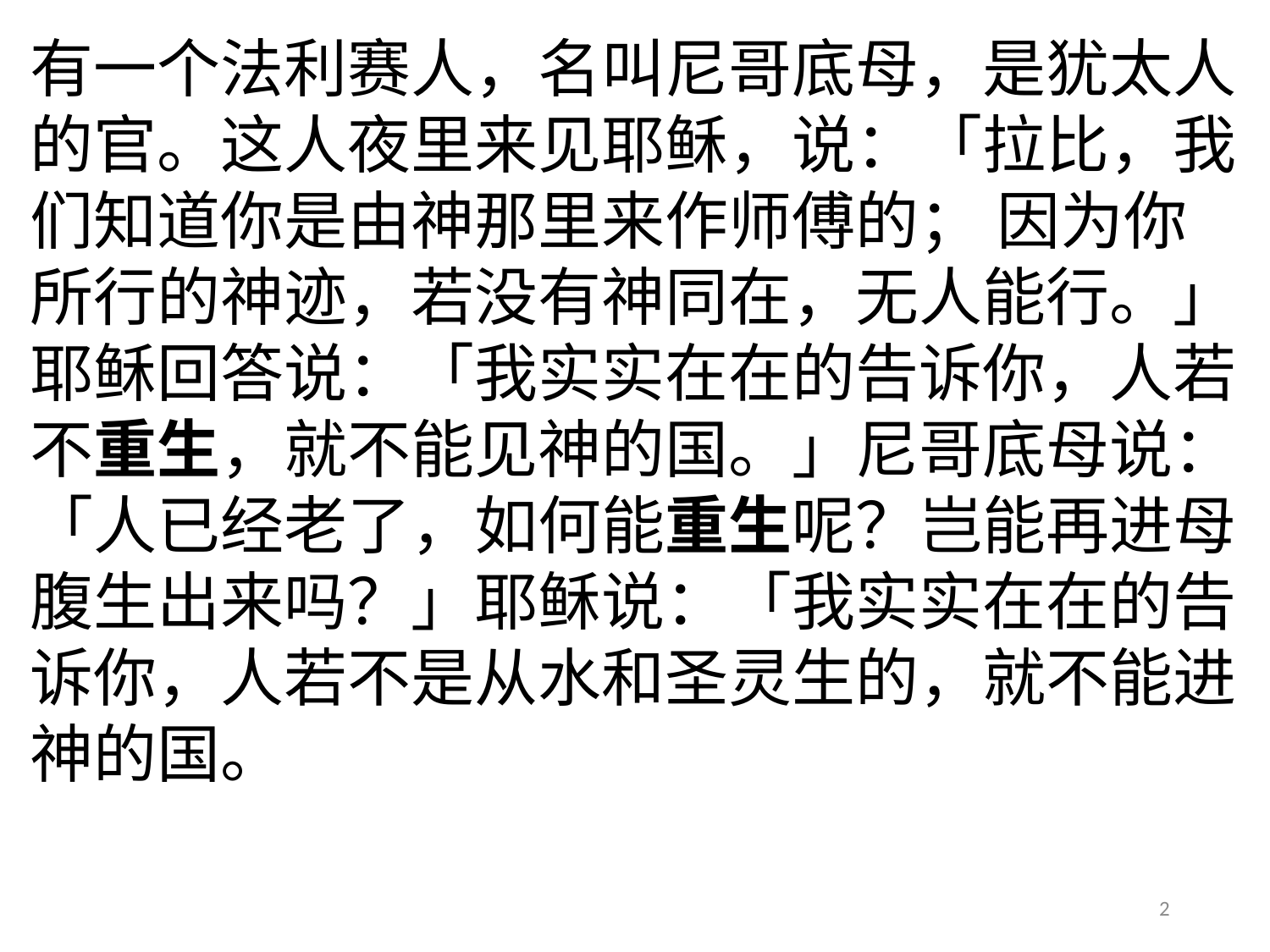

有一个法利赛人，名叫尼哥底母，是犹太人的官。这人夜里来见耶稣，说：「拉比，我们知道你是由神那里来作师傅的； 因为你所行的神迹，若没有神同在，无人能行。」耶稣回答说：「我实实在在的告诉你，人若不重生，就不能见神的国。」尼哥底母说：「人已经老了，如何能重生呢？岂能再进母腹生出来吗？」耶稣说：「我实实在在的告诉你，人若不是从水和圣灵生的，就不能进神的国。
2